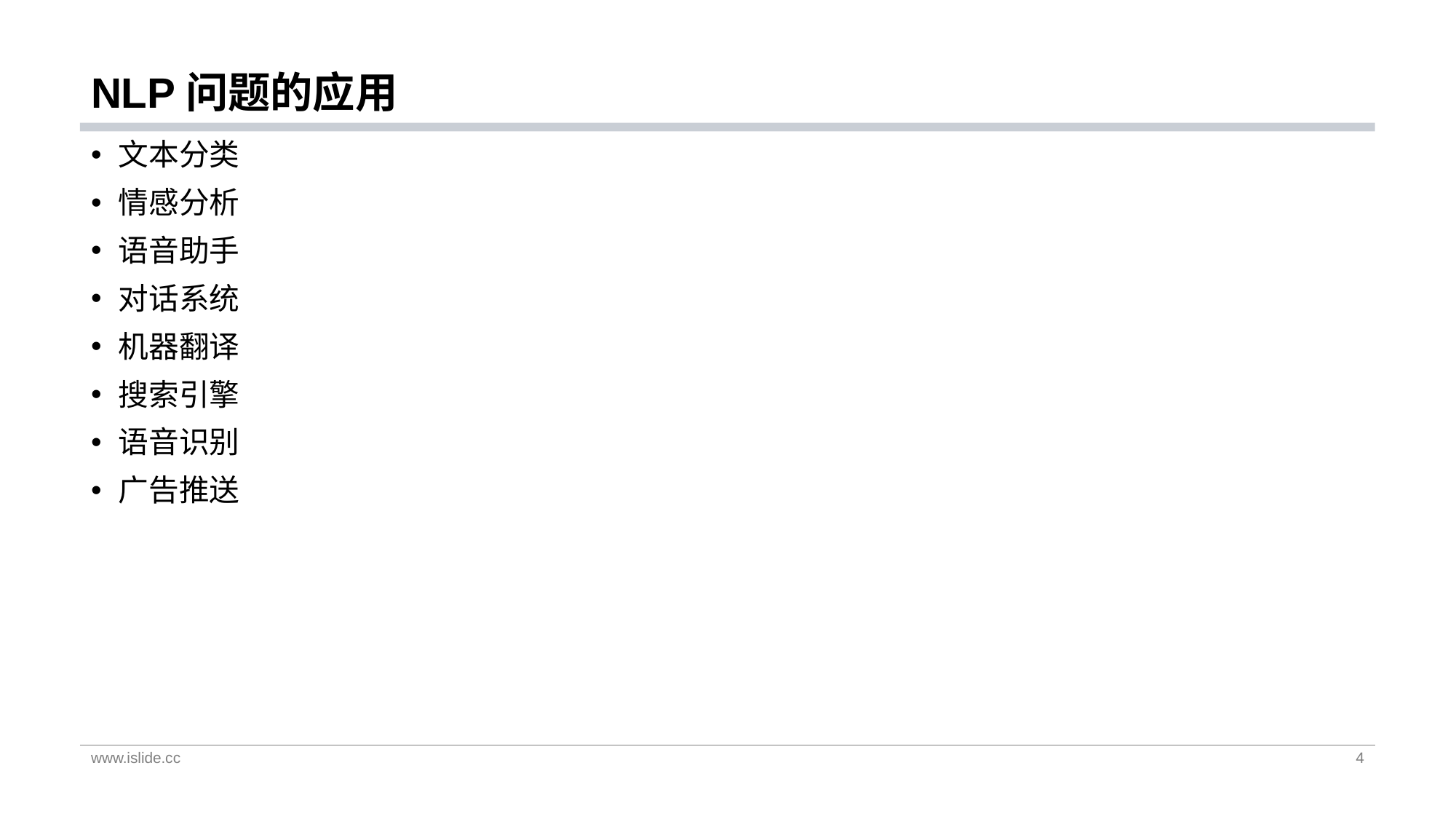

# NLP问题的应用
文本分类
情感分析
语音助手
对话系统
机器翻译
搜索引擎
语音识别
广告推送

www.islide.cc
4